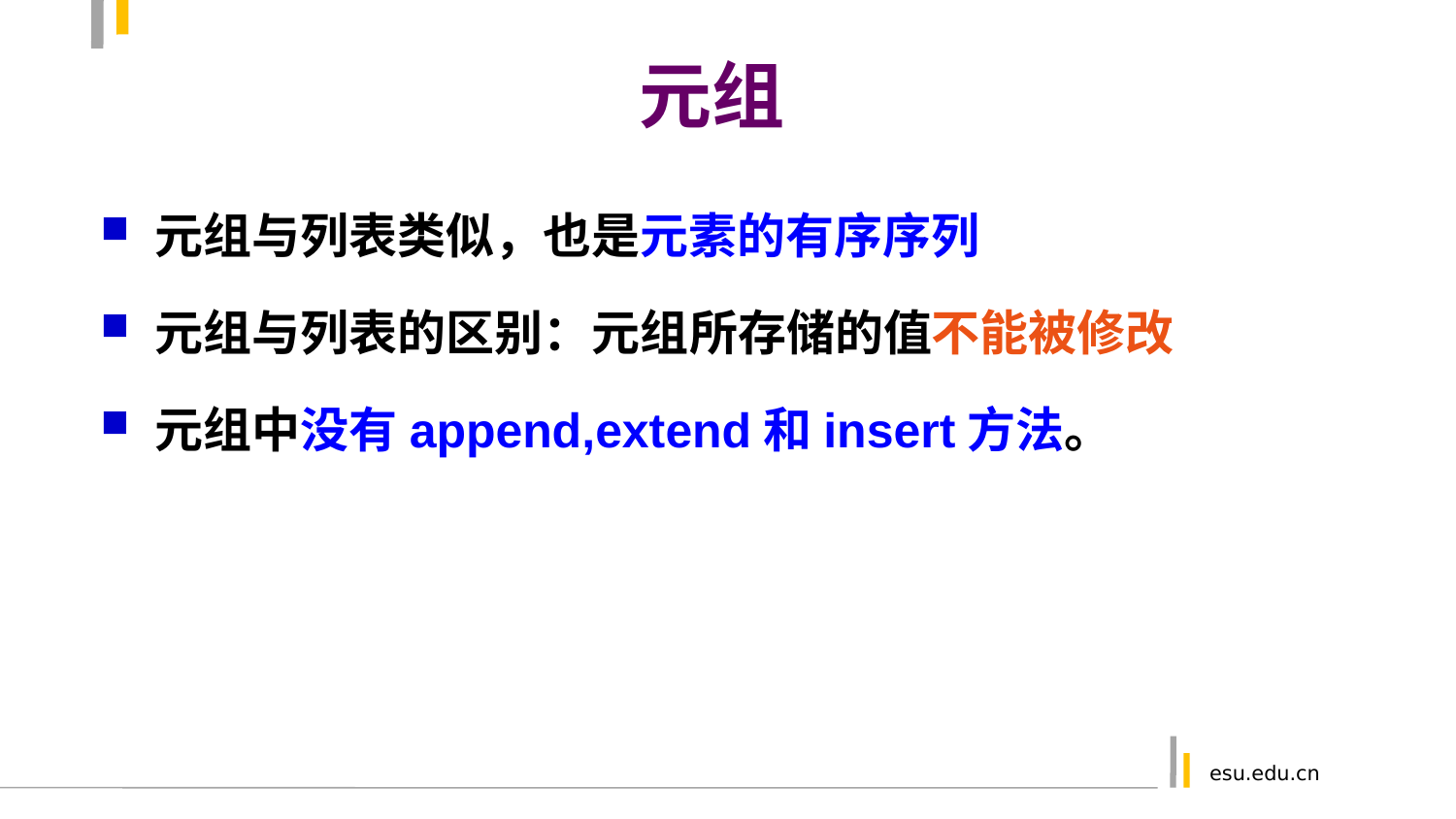

# 元组
元组与列表类似，也是元素的有序序列
元组与列表的区别：元组所存储的值不能被修改
元组中没有append,extend和insert方法。